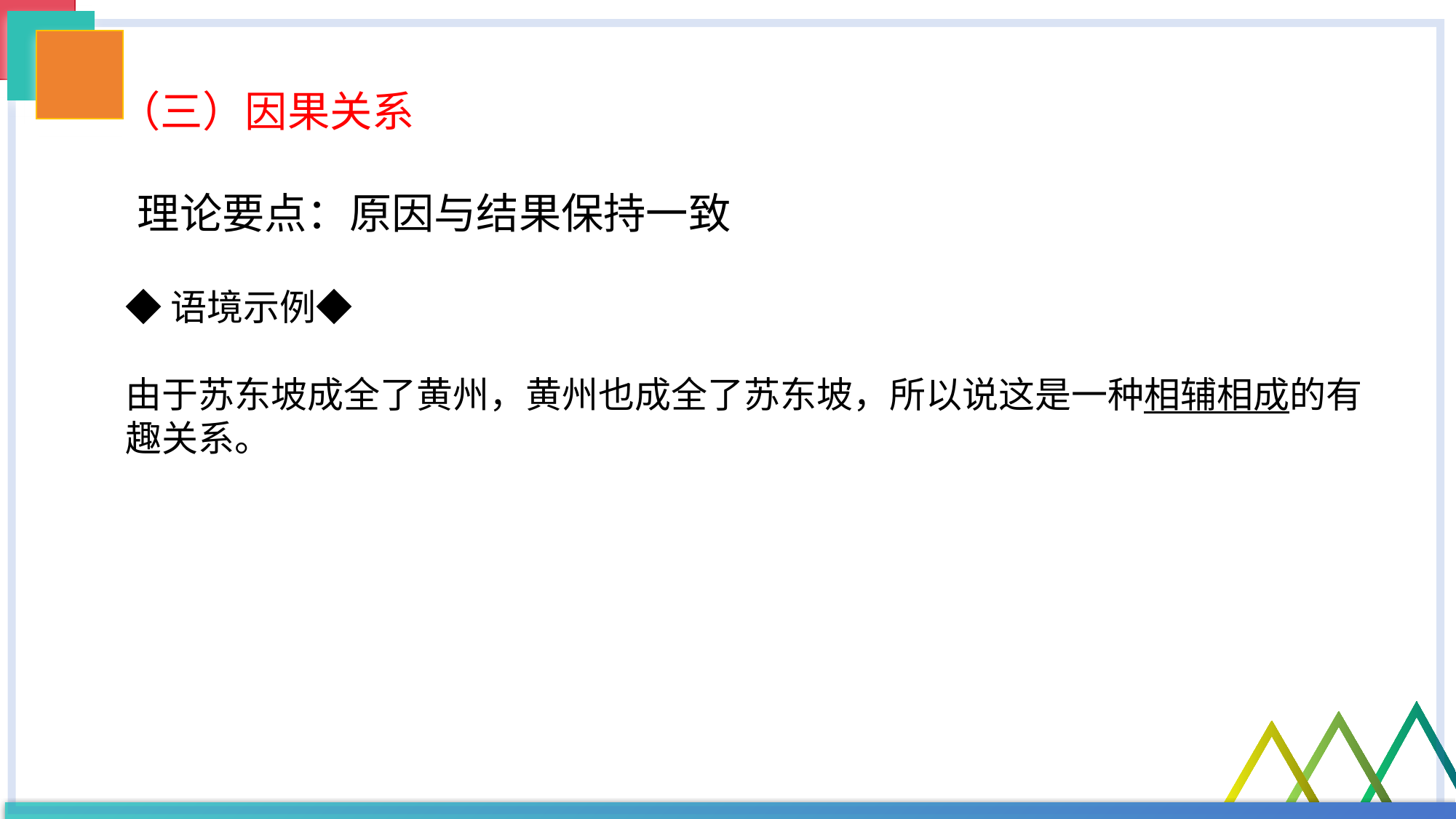

（三）因果关系

 理论要点：原因与结果保持一致
◆语境示例◆

由于苏东坡成全了黄州，黄州也成全了苏东坡，所以说这是一种相辅相成的有趣关系。